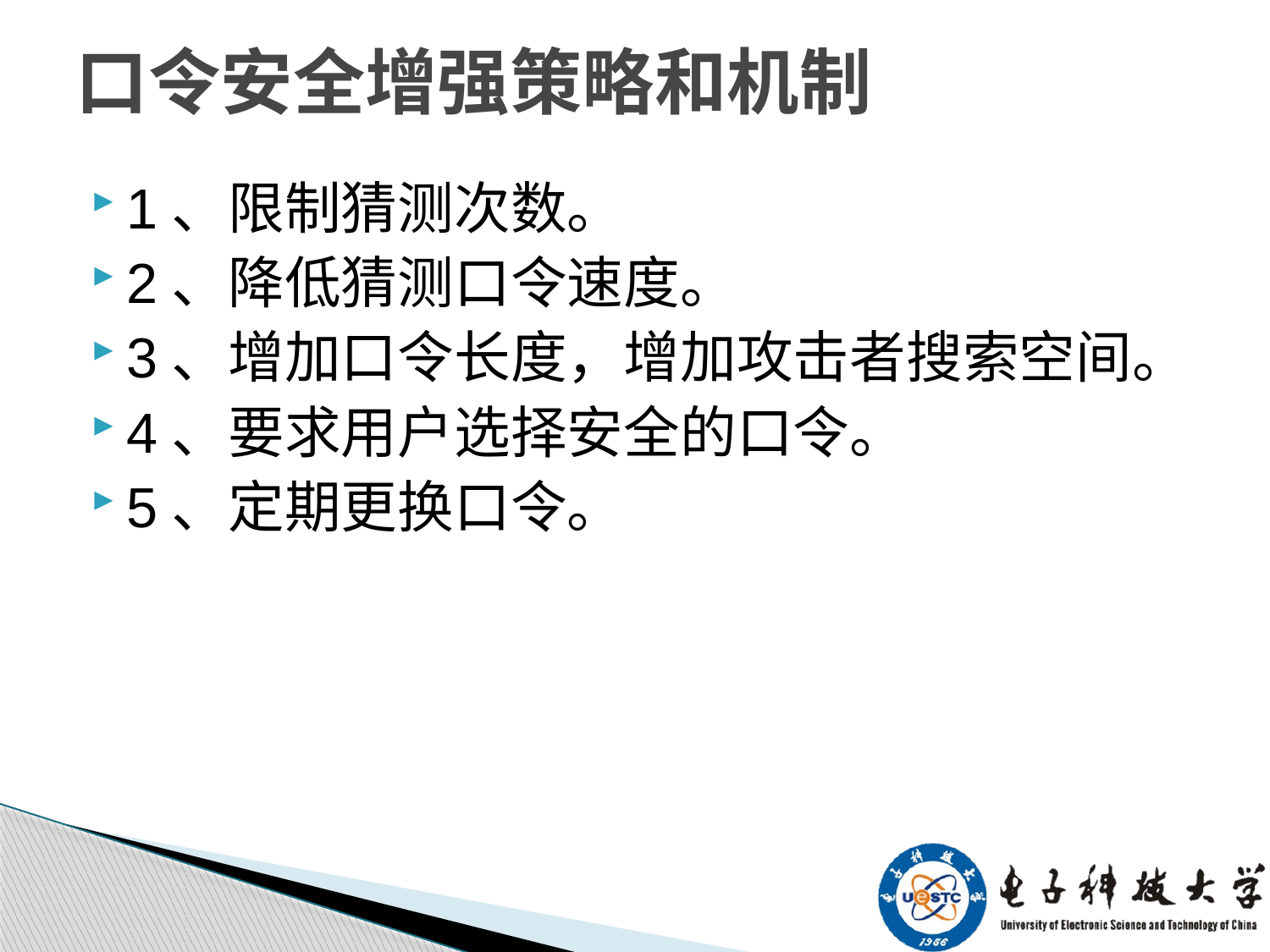

# 口令安全增强策略和机制
1、限制猜测次数。
2、降低猜测口令速度。
3、增加口令长度，增加攻击者搜索空间。
4、要求用户选择安全的口令。
5、定期更换口令。